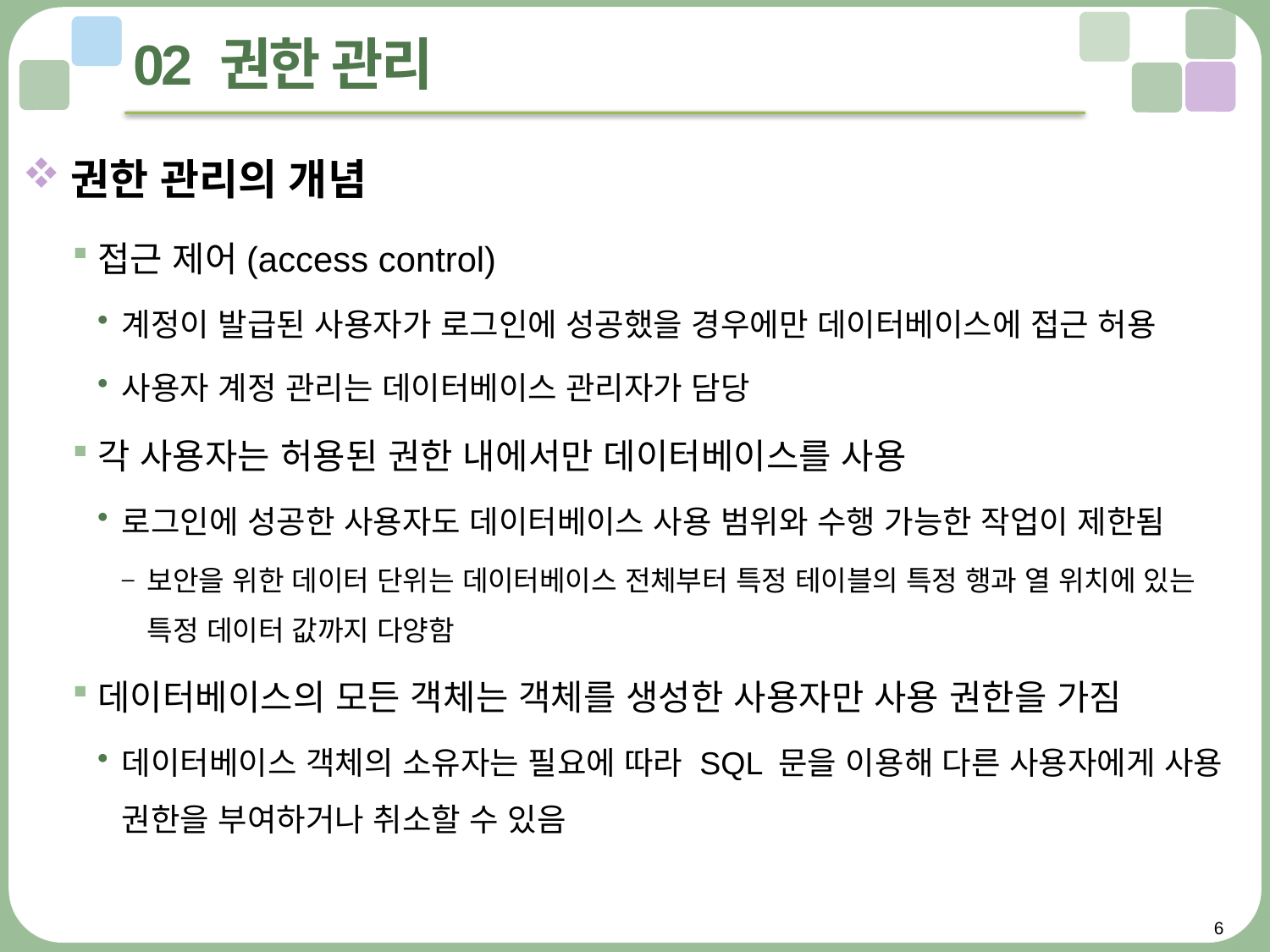

# 02 권한 관리
권한 관리의 개념
접근 제어(access control)
계정이 발급된 사용자가 로그인에 성공했을 경우에만 데이터베이스에 접근 허용
사용자 계정 관리는 데이터베이스 관리자가 담당
각 사용자는 허용된 권한 내에서만 데이터베이스를 사용
로그인에 성공한 사용자도 데이터베이스 사용 범위와 수행 가능한 작업이 제한됨
보안을 위한 데이터 단위는 데이터베이스 전체부터 특정 테이블의 특정 행과 열 위치에 있는 특정 데이터 값까지 다양함
데이터베이스의 모든 객체는 객체를 생성한 사용자만 사용 권한을 가짐
데이터베이스 객체의 소유자는 필요에 따라 SQL 문을 이용해 다른 사용자에게 사용 권한을 부여하거나 취소할 수 있음